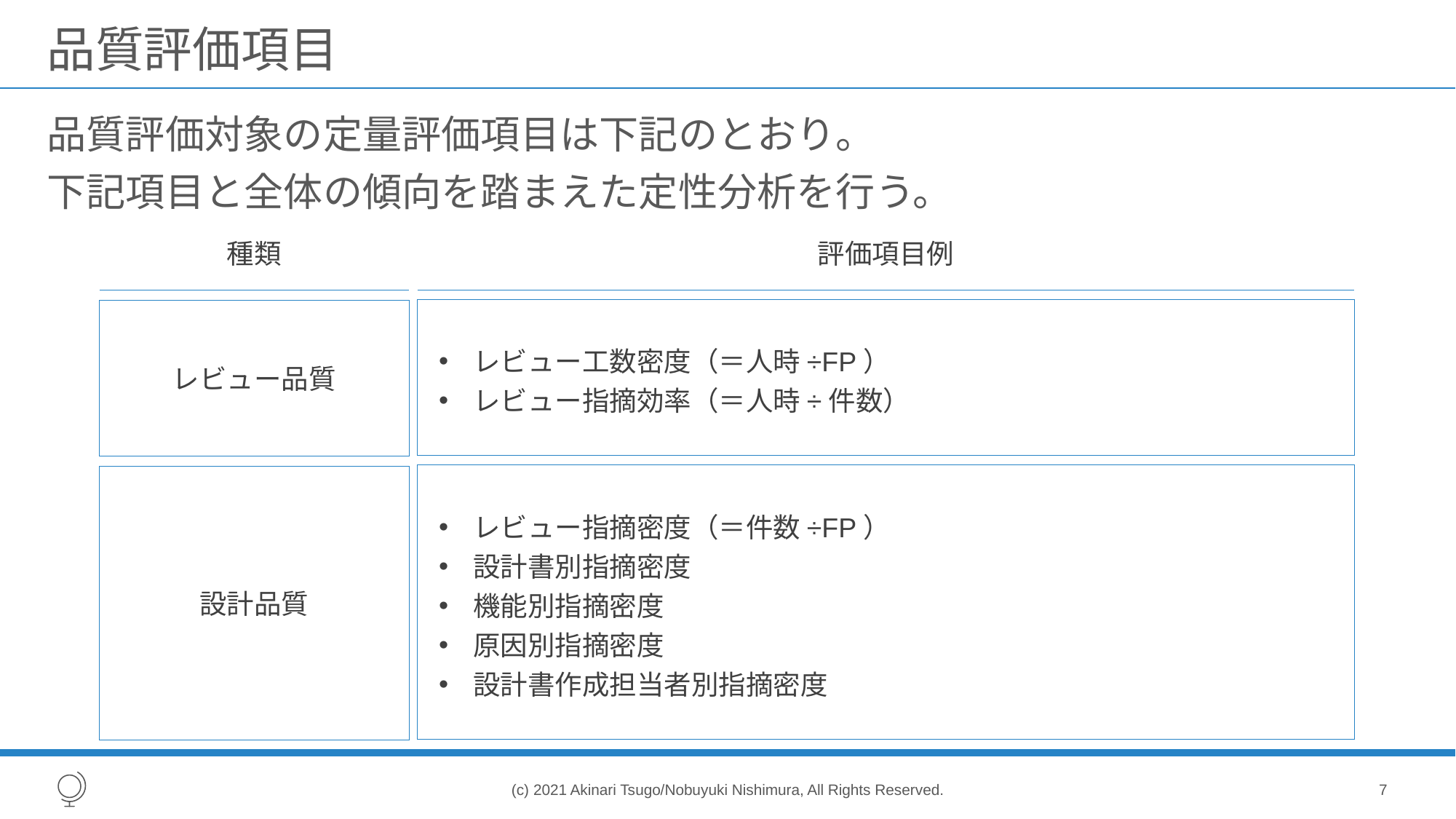

# 品質評価項目
品質評価対象の定量評価項目は下記のとおり。
下記項目と全体の傾向を踏まえた定性分析を行う。
種類
評価項目例
レビュー工数密度（＝人時÷FP）
レビュー指摘効率（＝人時÷件数）
レビュー品質
レビュー指摘密度（＝件数÷FP）
設計書別指摘密度
機能別指摘密度
原因別指摘密度
設計書作成担当者別指摘密度
設計品質